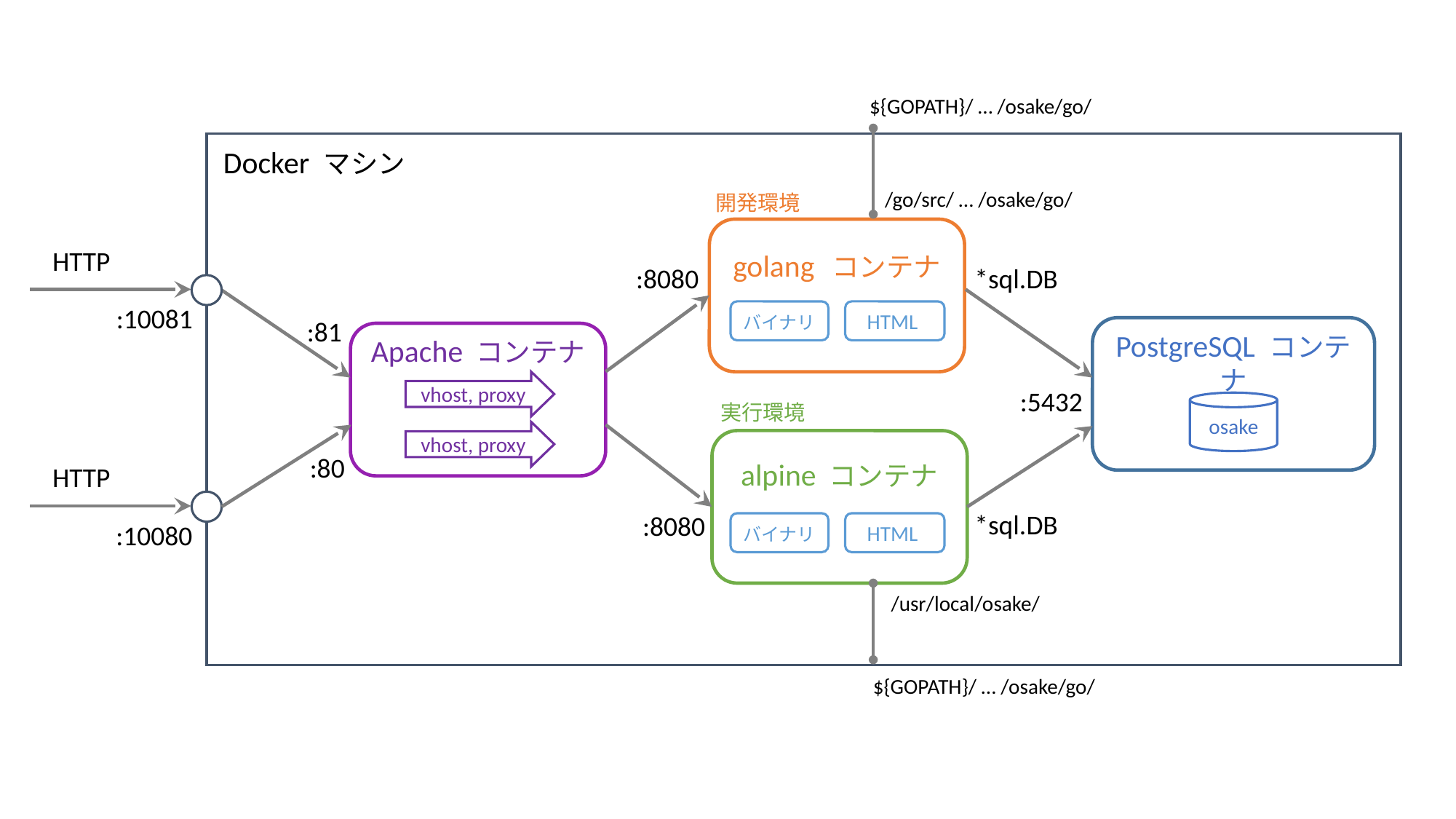

${GOPATH}/ … /osake/go/

Docker マシン
/go/src/ … /osake/go/
開発環境
golang コンテナ

HTTP
:8080
*sql.DB

:10081
バイナリ
HTML
:81
PostgreSQL コンテナ

Apache コンテナ

vhost, proxy
:5432
osake
実行環境
vhost, proxy
alpine コンテナ

:80
HTTP

*sql.DB
:8080
:10080
バイナリ
HTML
/usr/local/osake/
${GOPATH}/ … /osake/go/